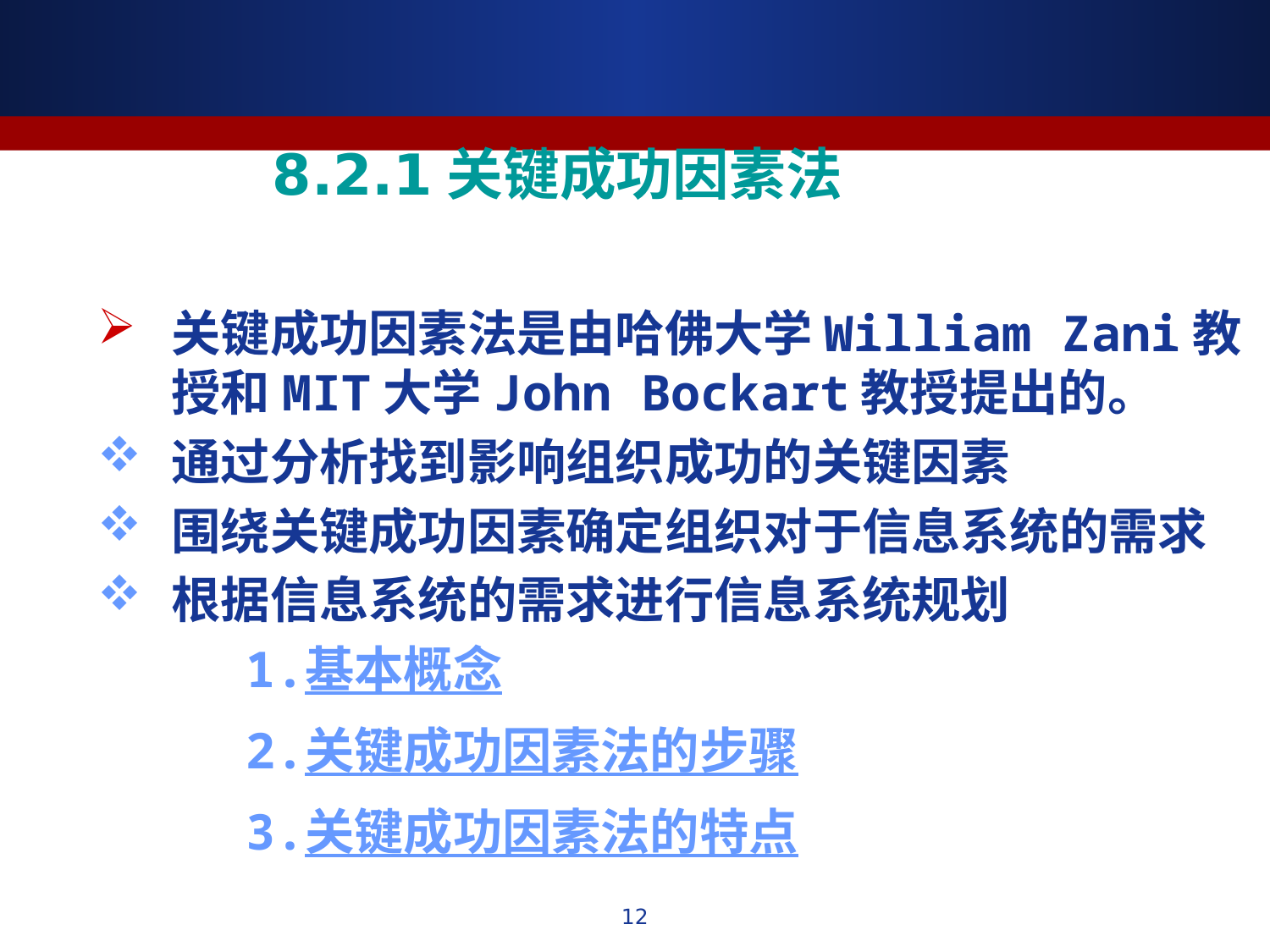

# 8.2.1关键成功因素法
关键成功因素法是由哈佛大学William Zani教授和MIT大学John Bockart教授提出的。
通过分析找到影响组织成功的关键因素
围绕关键成功因素确定组织对于信息系统的需求
根据信息系统的需求进行信息系统规划
     1.基本概念
     2.关键成功因素法的步骤
     3.关键成功因素法的特点
12